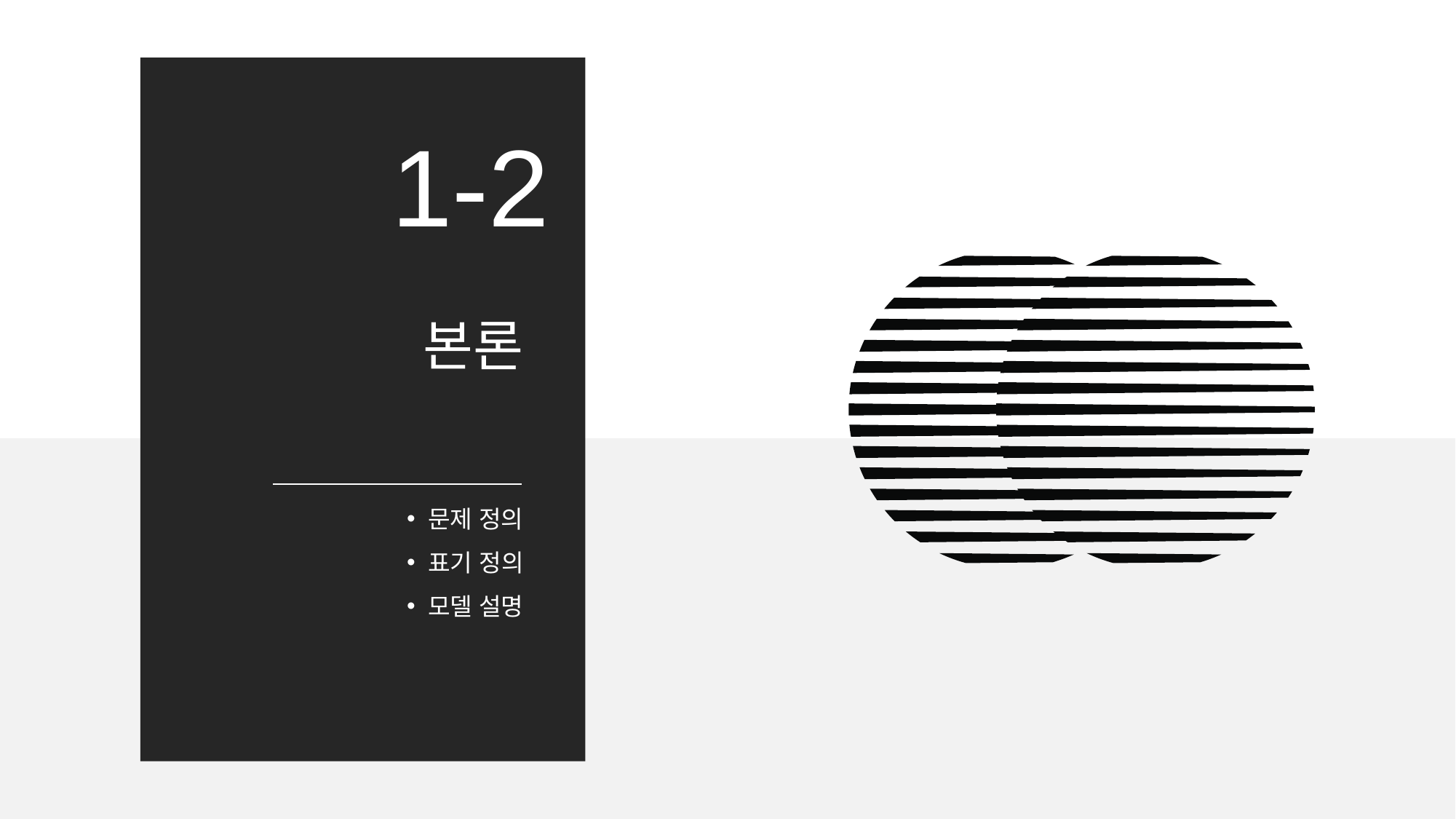

1-2
본론
문제 정의
표기 정의
모델 설명